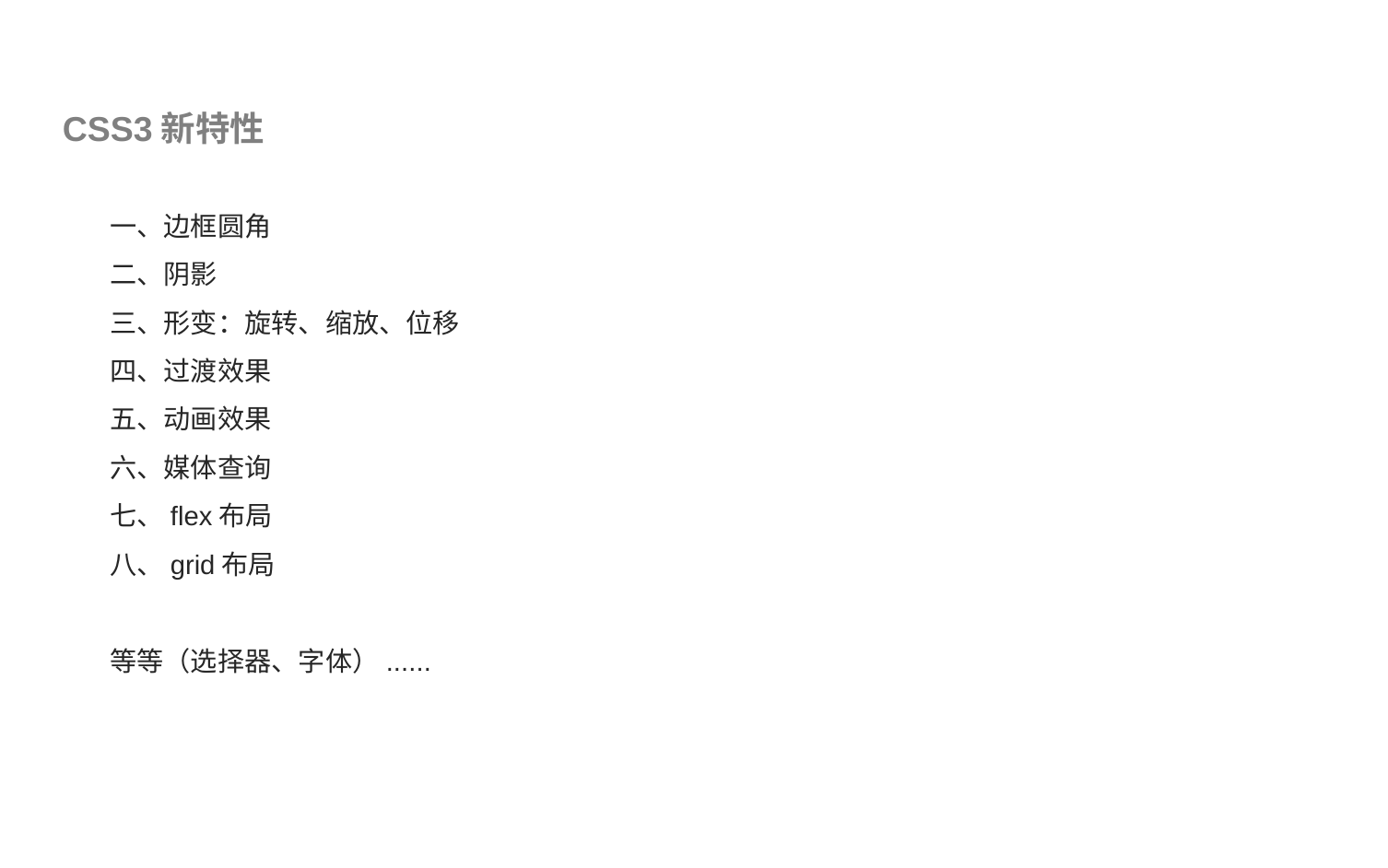

CSS3新特性
一、边框圆角
二、阴影
三、形变：旋转、缩放、位移
四、过渡效果
五、动画效果
六、媒体查询
七、flex布局
八、grid布局

等等（选择器、字体）......